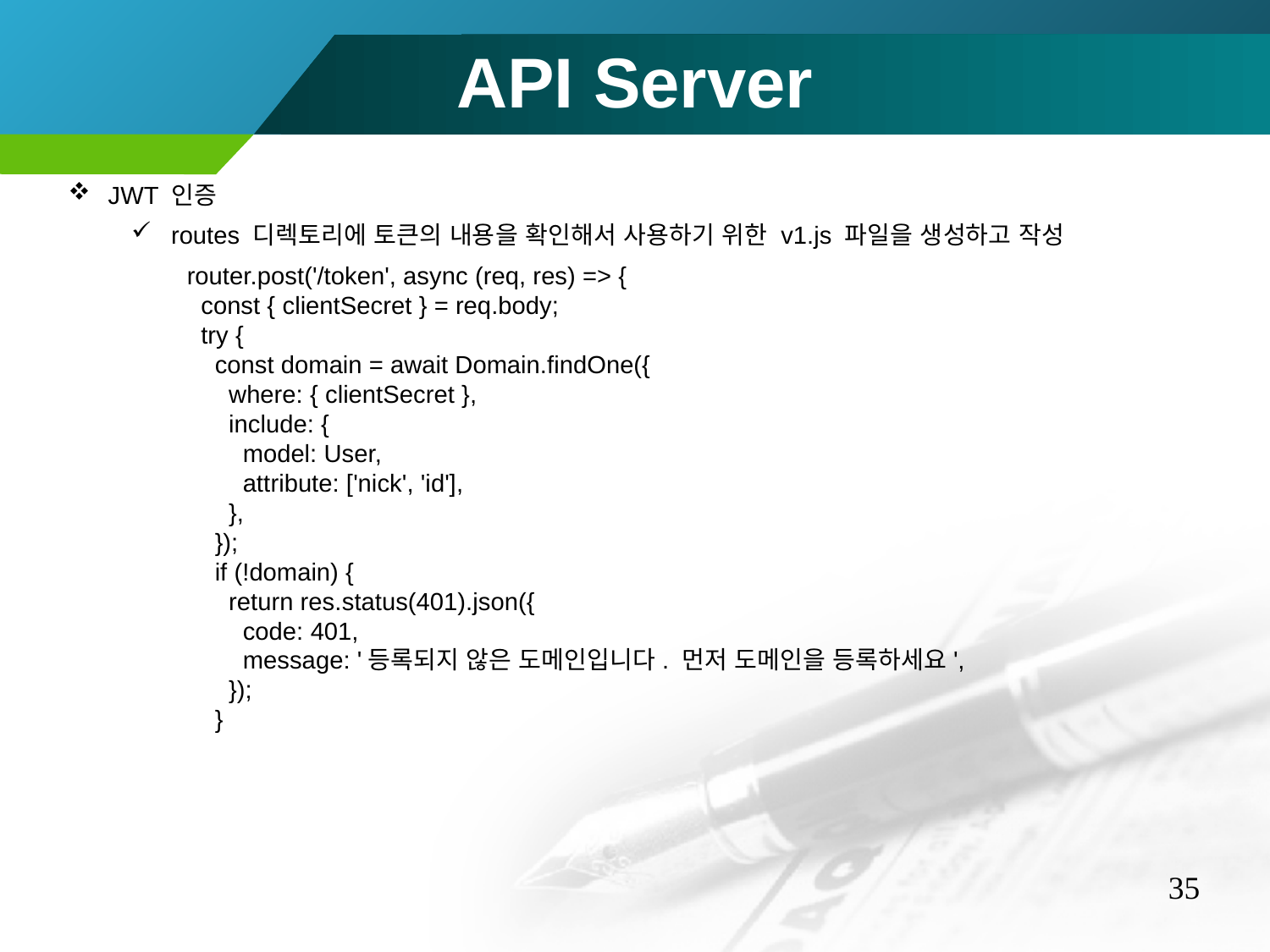

API Server
JWT 인증
routes 디렉토리에 토큰의 내용을 확인해서 사용하기 위한 v1.js 파일을 생성하고 작성
router.post('/token', async (req, res) => {
  const { clientSecret } = req.body;
  try {
    const domain = await Domain.findOne({
      where: { clientSecret },
      include: {
        model: User,
        attribute: ['nick', 'id'],
      },
    });
    if (!domain) {
      return res.status(401).json({
        code: 401,
        message: '등록되지 않은 도메인입니다. 먼저 도메인을 등록하세요',
      });
    }
35